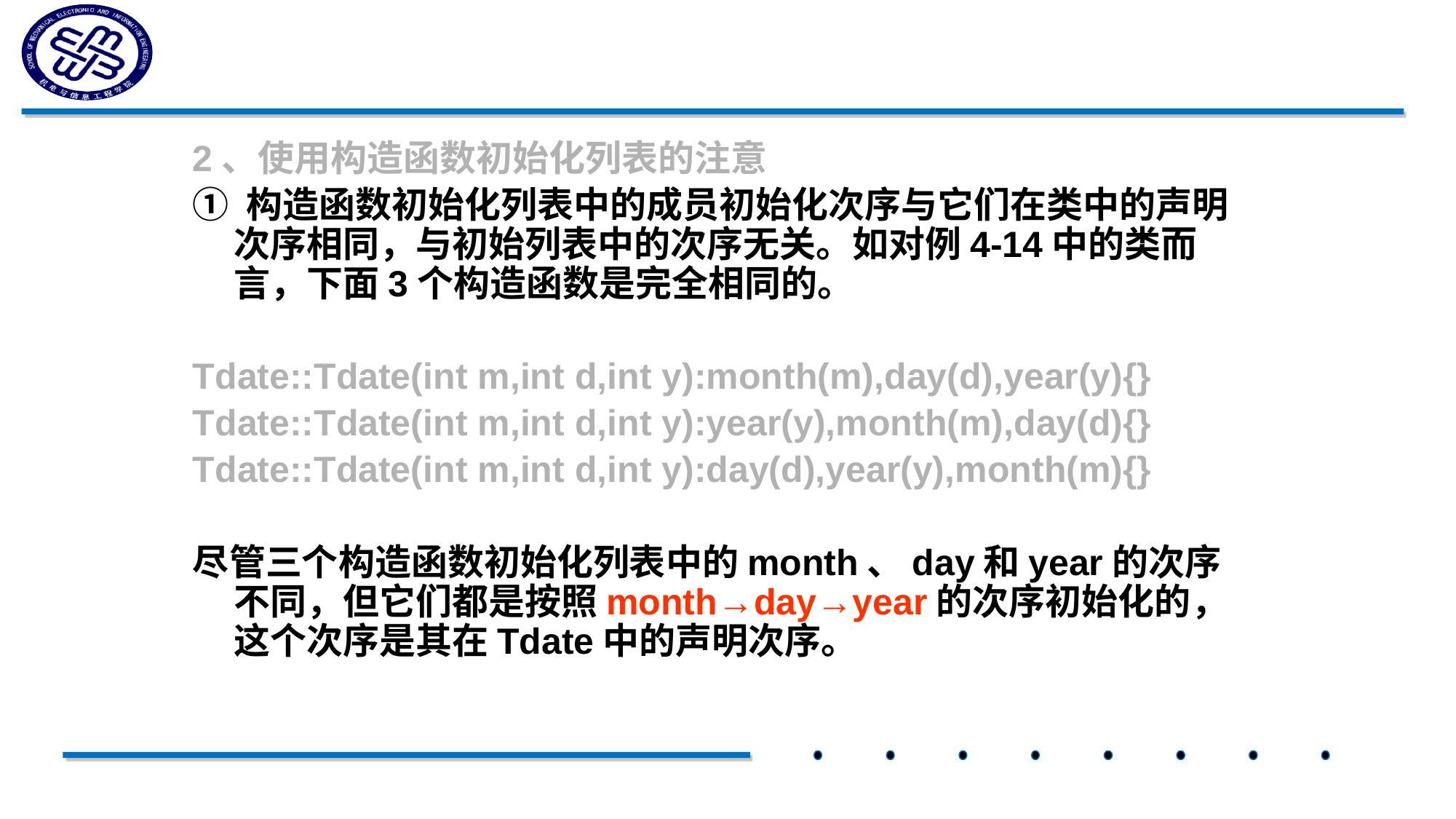

2、使用构造函数初始化列表的注意
① 构造函数初始化列表中的成员初始化次序与它们在类中的声明次序相同，与初始列表中的次序无关。如对例4-14中的类而言，下面3个构造函数是完全相同的。

Tdate::Tdate(int m,int d,int y):month(m),day(d),year(y){}
Tdate::Tdate(int m,int d,int y):year(y),month(m),day(d){}
Tdate::Tdate(int m,int d,int y):day(d),year(y),month(m){}

尽管三个构造函数初始化列表中的month、day和year的次序不同，但它们都是按照month→day→year的次序初始化的，这个次序是其在Tdate中的声明次序。